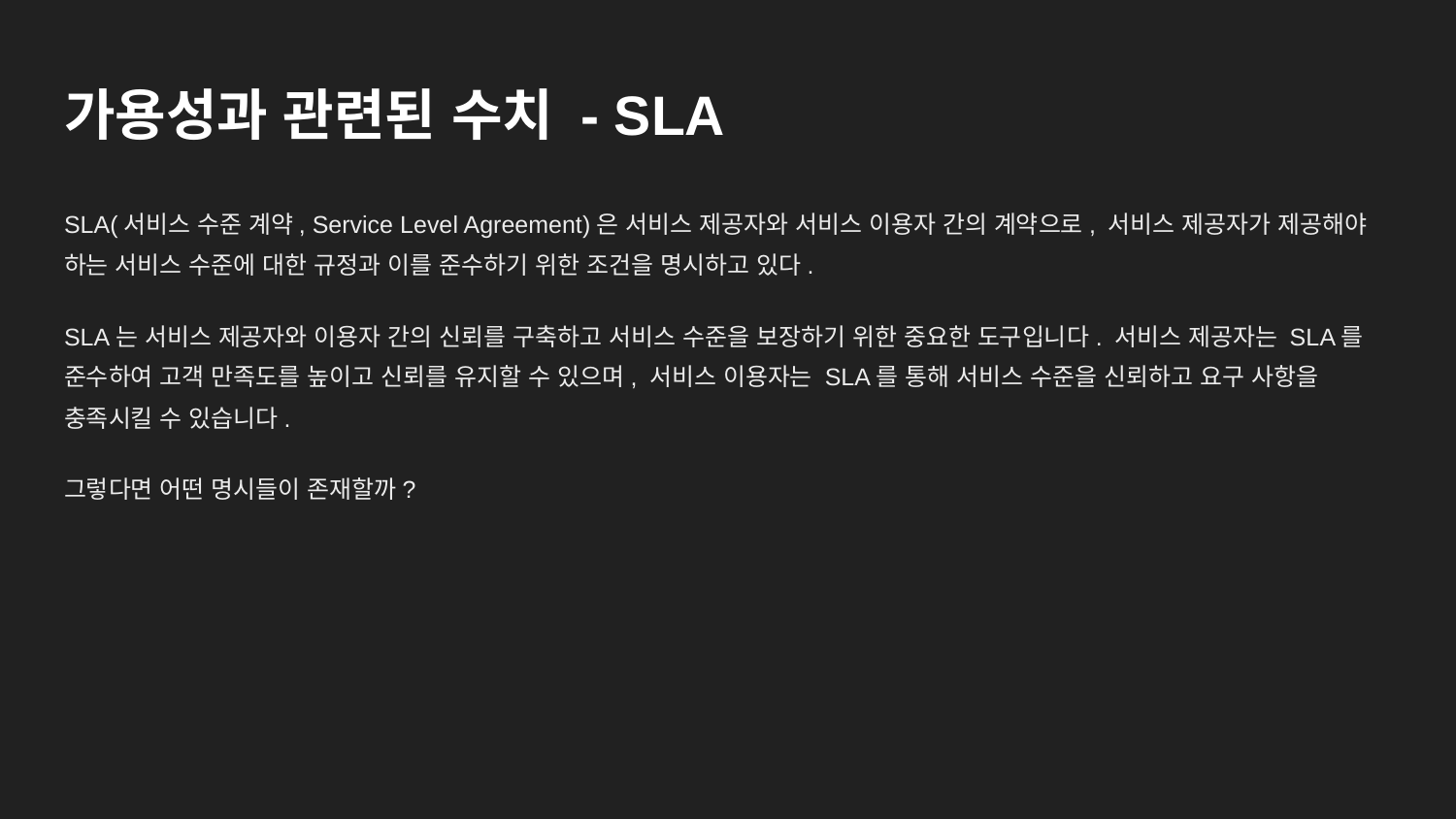

# 가용성과 관련된 수치 - SLA
SLA(서비스 수준 계약, Service Level Agreement)은 서비스 제공자와 서비스 이용자 간의 계약으로, 서비스 제공자가 제공해야 하는 서비스 수준에 대한 규정과 이를 준수하기 위한 조건을 명시하고 있다.
SLA는 서비스 제공자와 이용자 간의 신뢰를 구축하고 서비스 수준을 보장하기 위한 중요한 도구입니다. 서비스 제공자는 SLA를 준수하여 고객 만족도를 높이고 신뢰를 유지할 수 있으며, 서비스 이용자는 SLA를 통해 서비스 수준을 신뢰하고 요구 사항을 충족시킬 수 있습니다.
그렇다면 어떤 명시들이 존재할까?